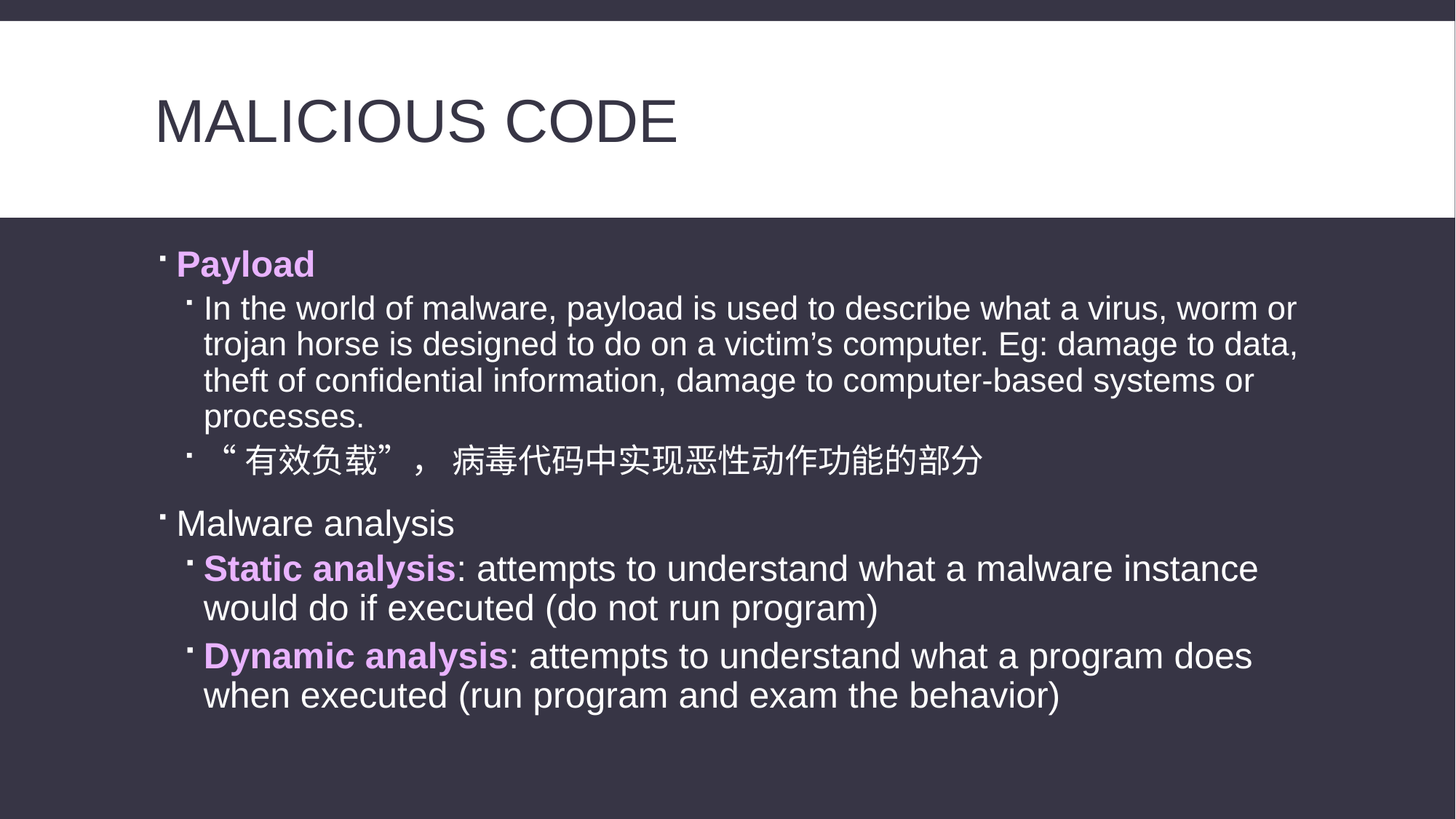

# Malicious code
Payload
In the world of malware, payload is used to describe what a virus, worm or trojan horse is designed to do on a victim’s computer. Eg: damage to data, theft of confidential information, damage to computer-based systems or processes.
“有效负载”， 病毒代码中实现恶性动作功能的部分
Malware analysis
Static analysis: attempts to understand what a malware instance would do if executed (do not run program)
Dynamic analysis: attempts to understand what a program does when executed (run program and exam the behavior)